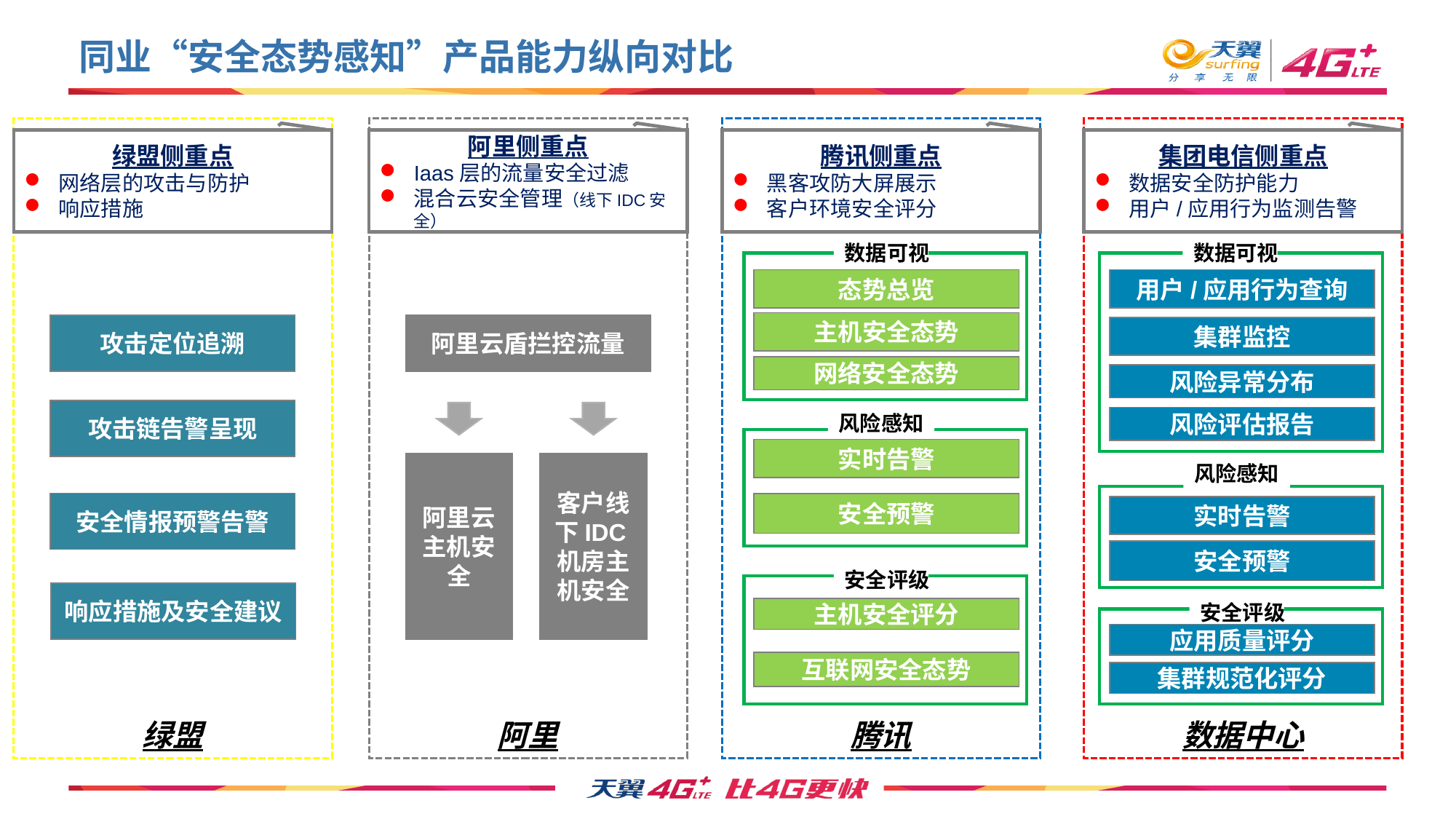

同业“安全态势感知”产品能力纵向对比
绿盟
阿里
腾讯
数据中心
绿盟侧重点
网络层的攻击与防护
响应措施
阿里侧重点
Iaas层的流量安全过滤
混合云安全管理（线下IDC安全）
腾讯侧重点
黑客攻防大屏展示
客户环境安全评分
集团电信侧重点
数据安全防护能力
用户/应用行为监测告警
数据可视
数据可视

态势总览
用户/应用行为查询
主机安全态势
阿里云盾拦控流量
攻击定位追溯
集群监控
网络安全态势
风险异常分布
攻击链告警呈现

风险感知
风险评估报告

实时告警
阿里云主机安全
客户线下IDC机房主机安全
风险感知

安全情报预警告警
安全预警
实时告警
安全预警
安全评级

响应措施及安全建议
安全评级
主机安全评分

应用质量评分
互联网安全态势
集群规范化评分